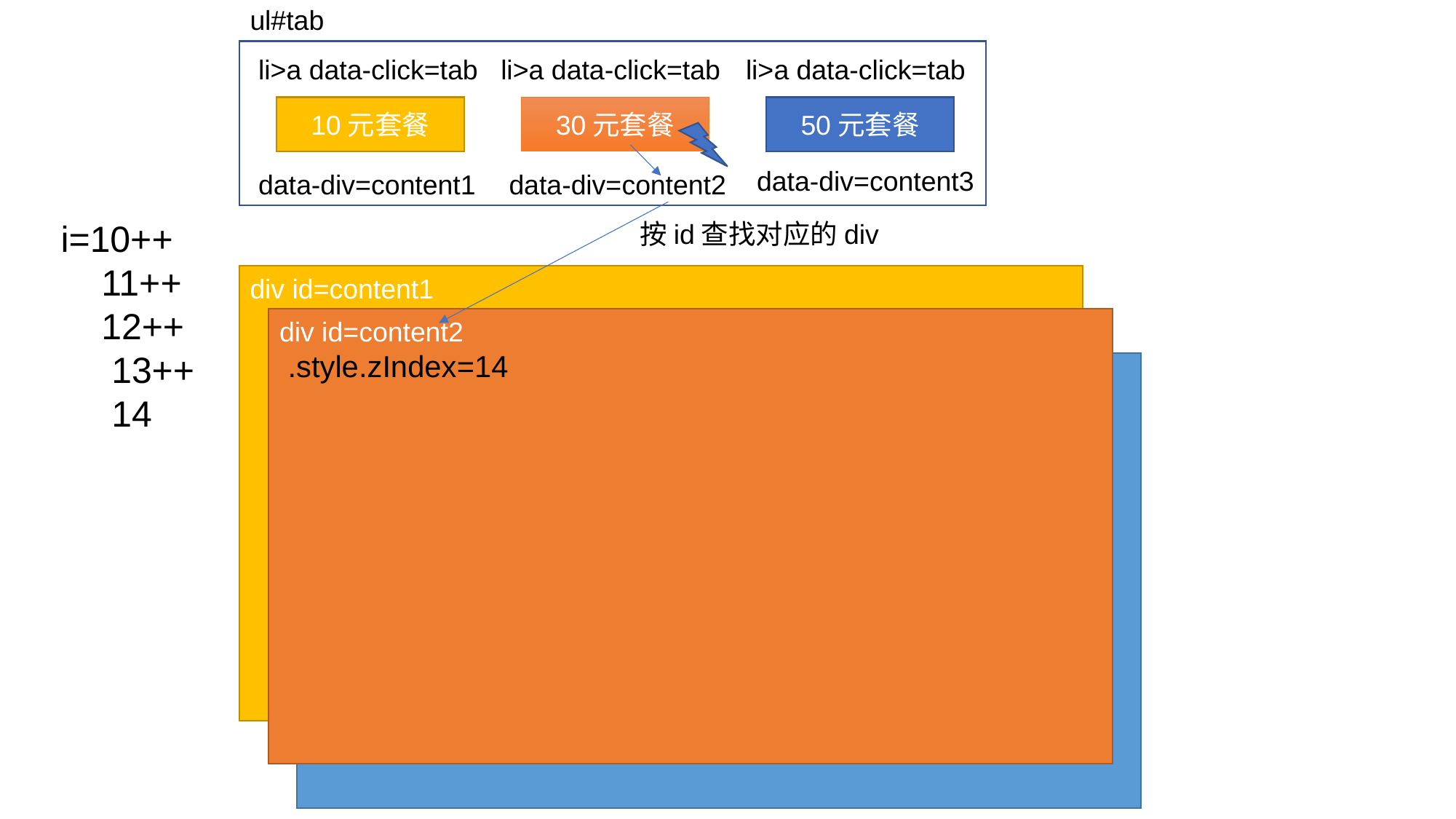

ul#tab

li>a data-click=tab
li>a data-click=tab
li>a data-click=tab
10元套餐
30元套餐
50元套餐

data-div=content3

data-div=content1

data-div=content2

i=10++
    11++
    12++
     13++
     14
按id查找对应的div
div id=content1
    .style.zIndex=11
div id=content2
 .style.zIndex=14
div id=content3
 .style.zIndex=13